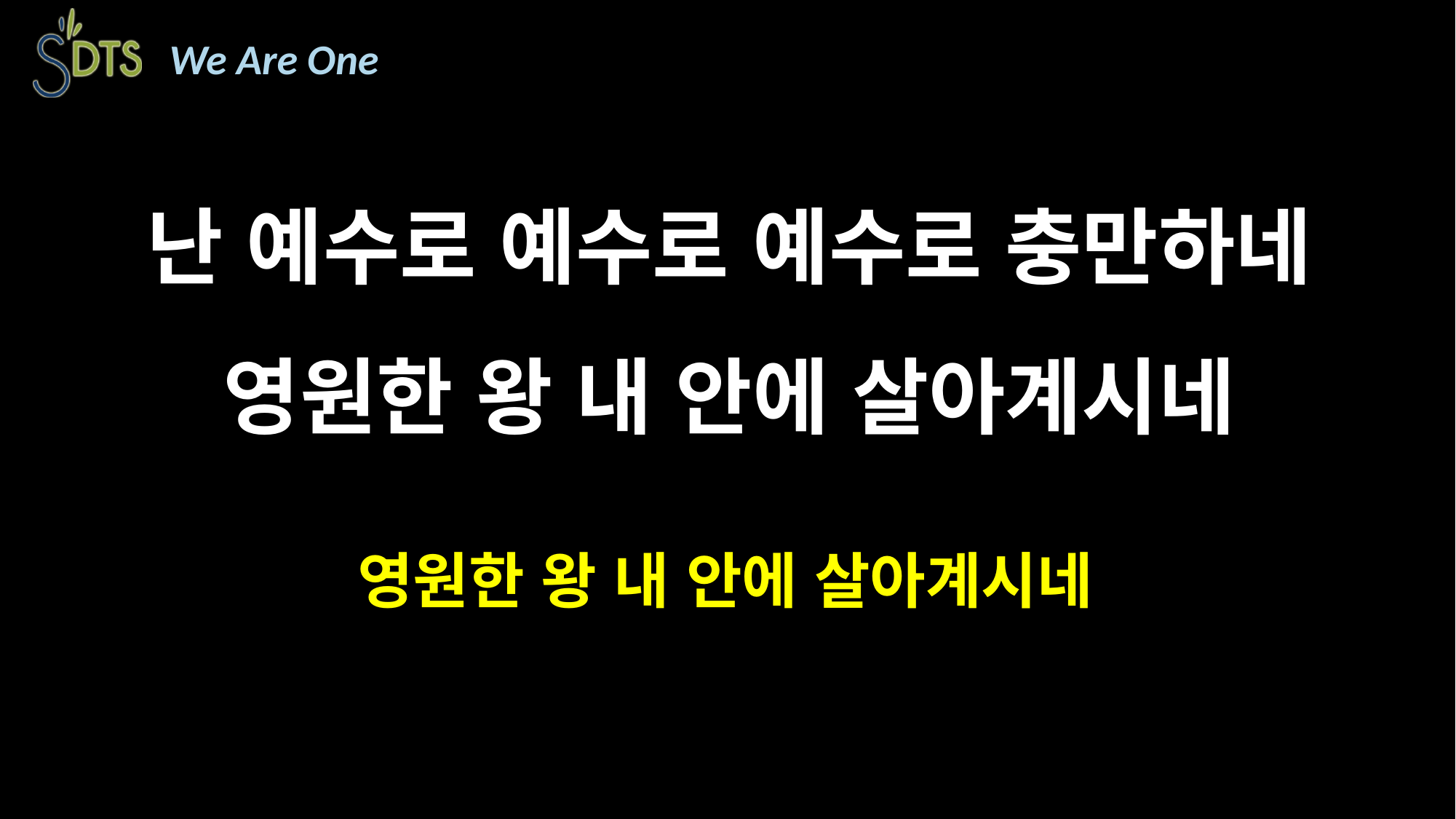

난 예수로 예수로 예수로 충만하네
영원한 왕 내 안에 살아계시네
영원한 왕 내 안에 살아계시네